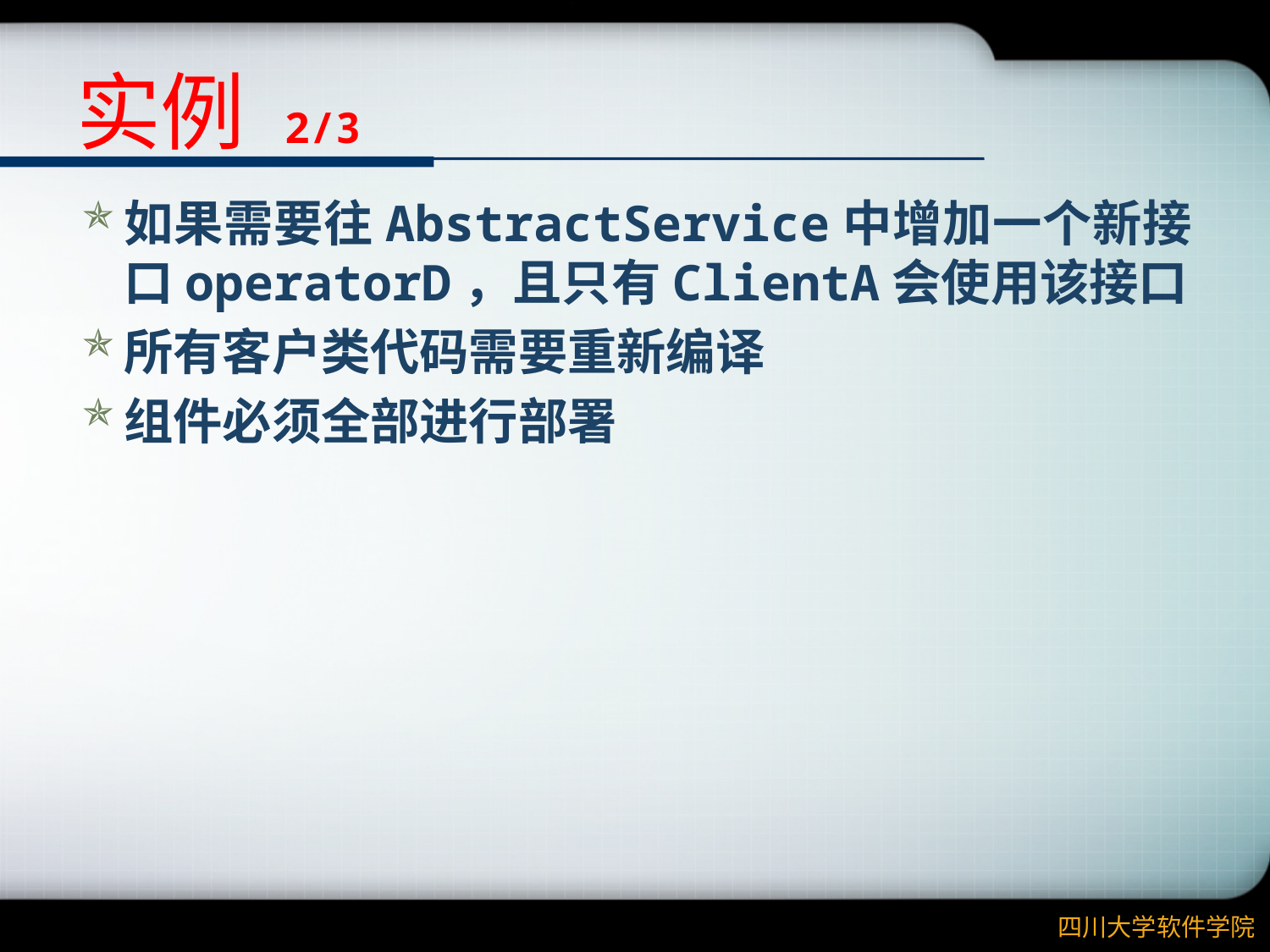

# 实例 2/3
如果需要往AbstractService中增加一个新接口operatorD，且只有ClientA会使用该接口
所有客户类代码需要重新编译
组件必须全部进行部署